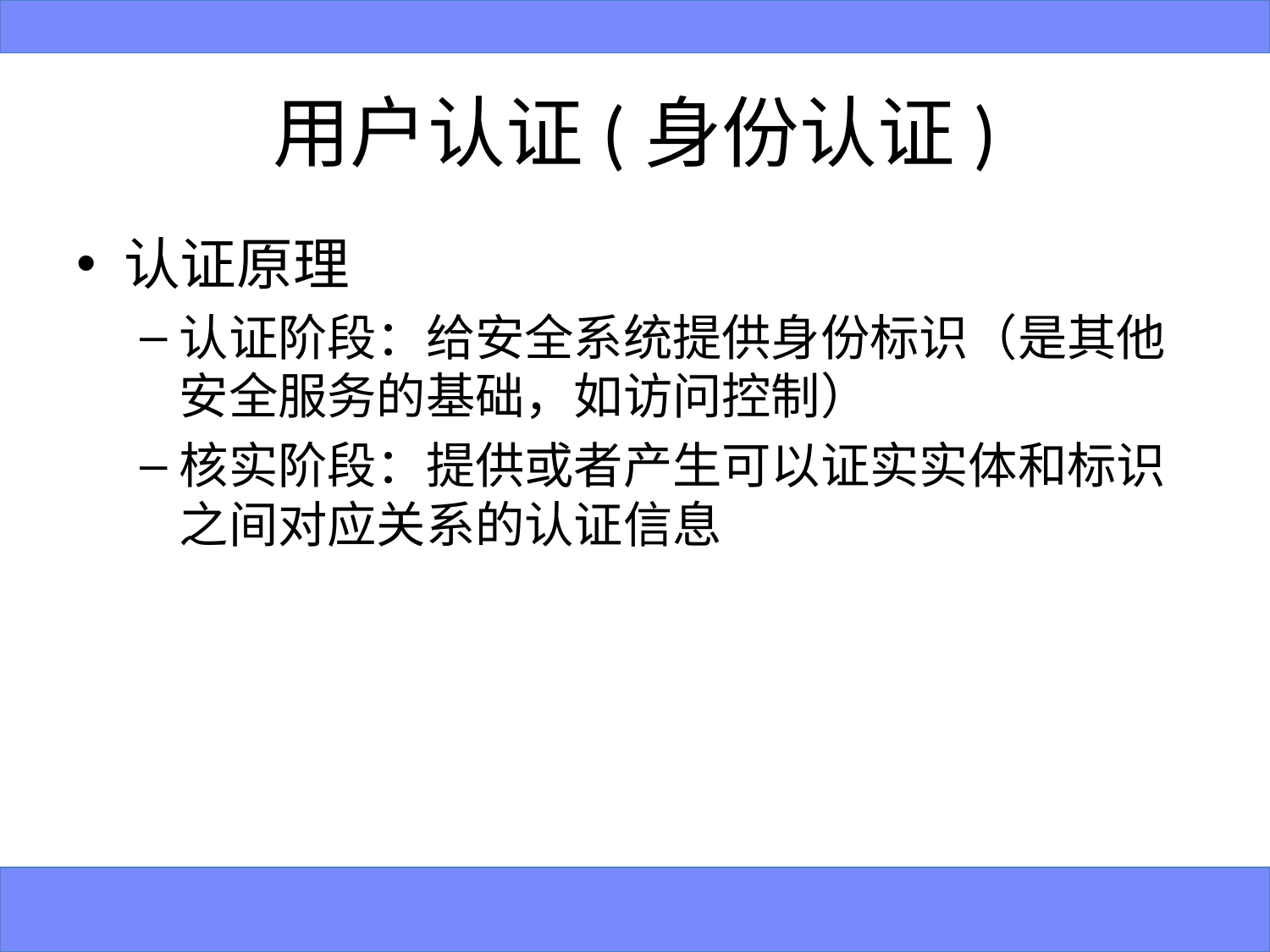

# 用户认证(身份认证)
认证原理
认证阶段：给安全系统提供身份标识（是其他安全服务的基础，如访问控制）
核实阶段：提供或者产生可以证实实体和标识之间对应关系的认证信息

29